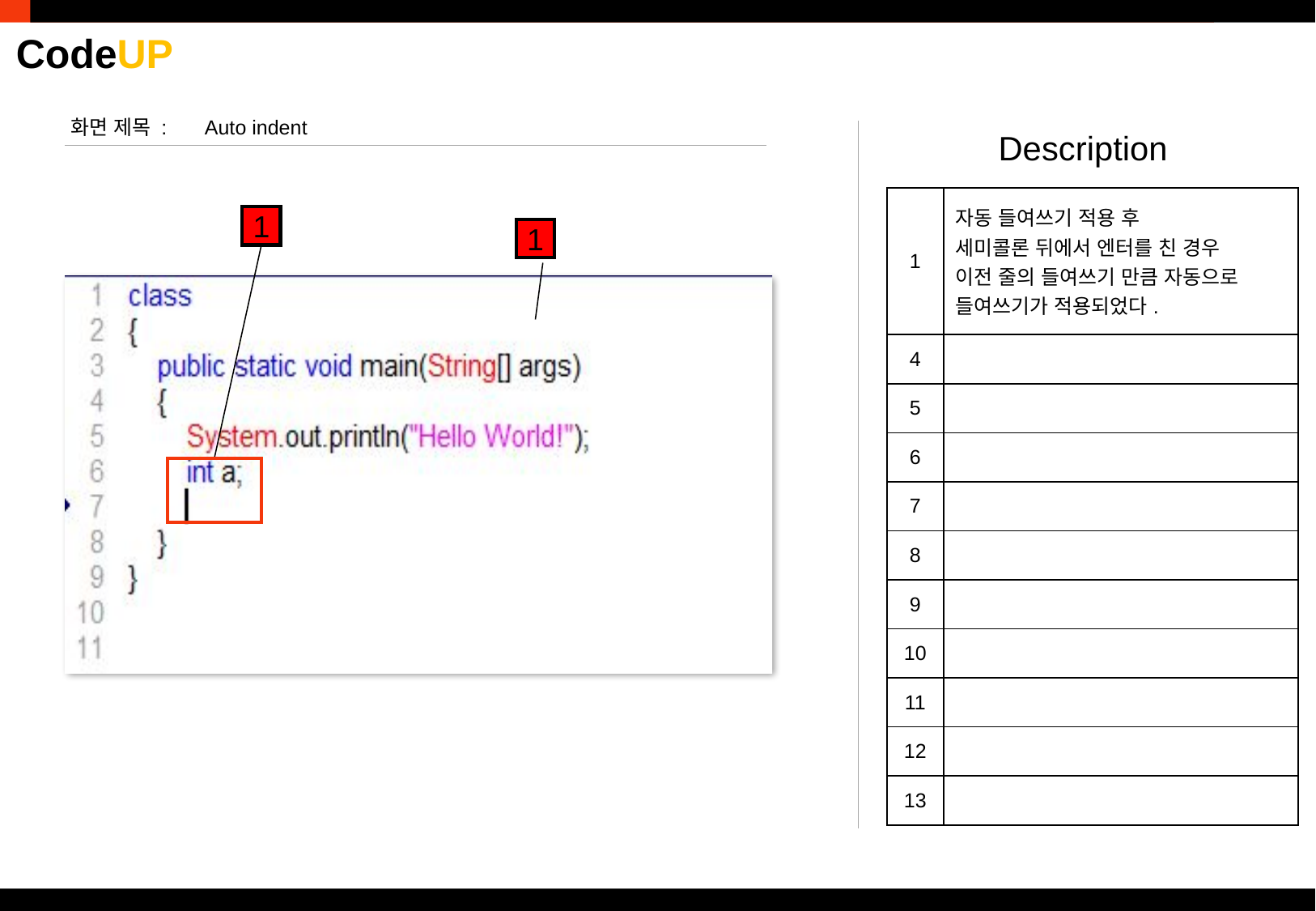

화면 제목 :
Auto indent
Description
| 1 | 자동 들여쓰기 적용 후 세미콜론 뒤에서 엔터를 친 경우 이전 줄의 들여쓰기 만큼 자동으로 들여쓰기가 적용되었다. |
| --- | --- |
| 4 |  |
| 5 |  |
| 6 |  |
| 7 |  |
| 8 |  |
| 9 |  |
| 10 |  |
| 11 |  |
| 12 |  |
| 13 |  |
1
1